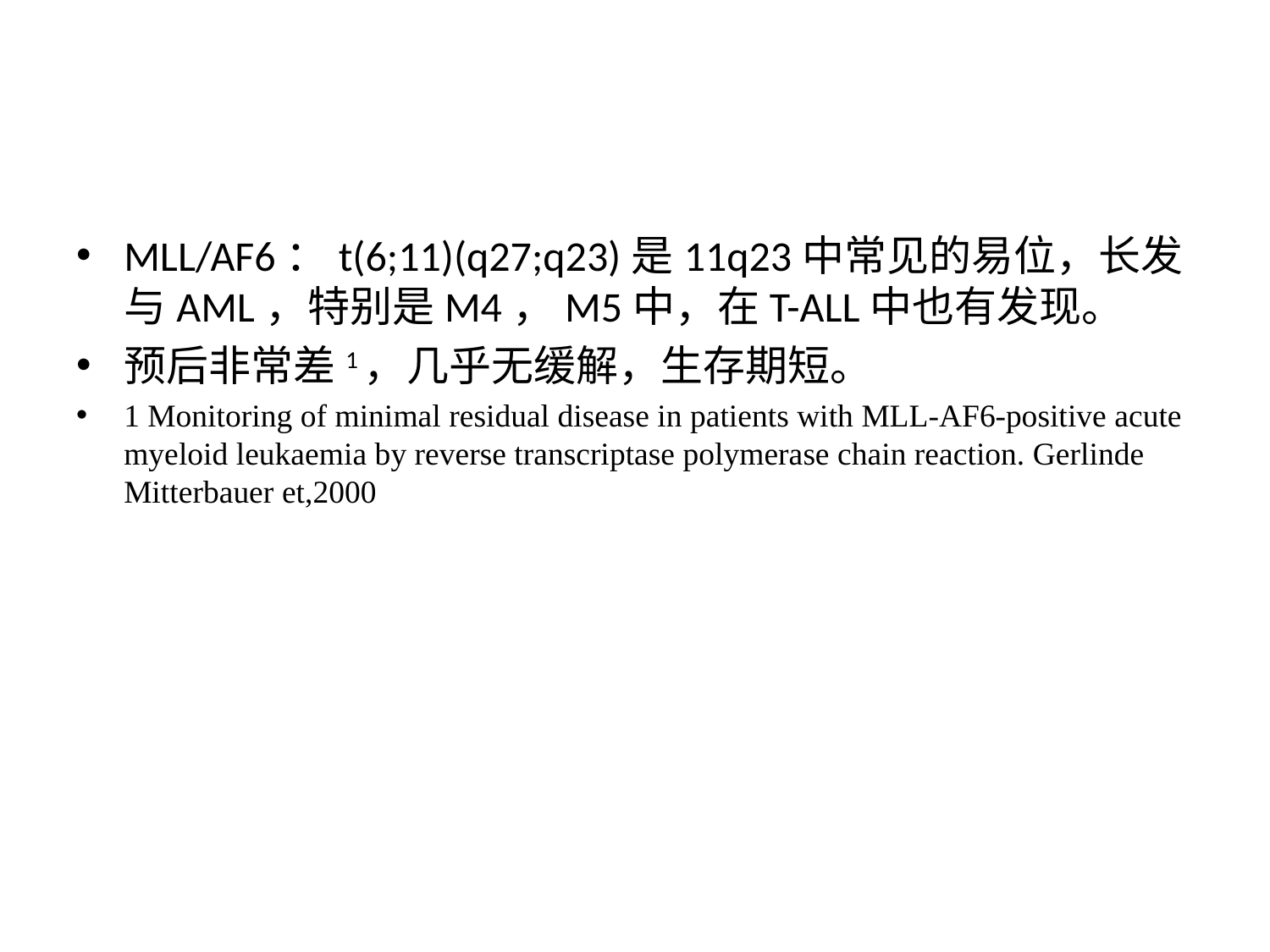

#
MLL/AF6：t(6;11)(q27;q23)是11q23中常见的易位，长发与AML，特别是M4，M5中，在T-ALL中也有发现。
预后非常差1，几乎无缓解，生存期短。
1 Monitoring of minimal residual disease in patients with MLL-AF6-positive acute myeloid leukaemia by reverse transcriptase polymerase chain reaction. Gerlinde Mitterbauer et,2000